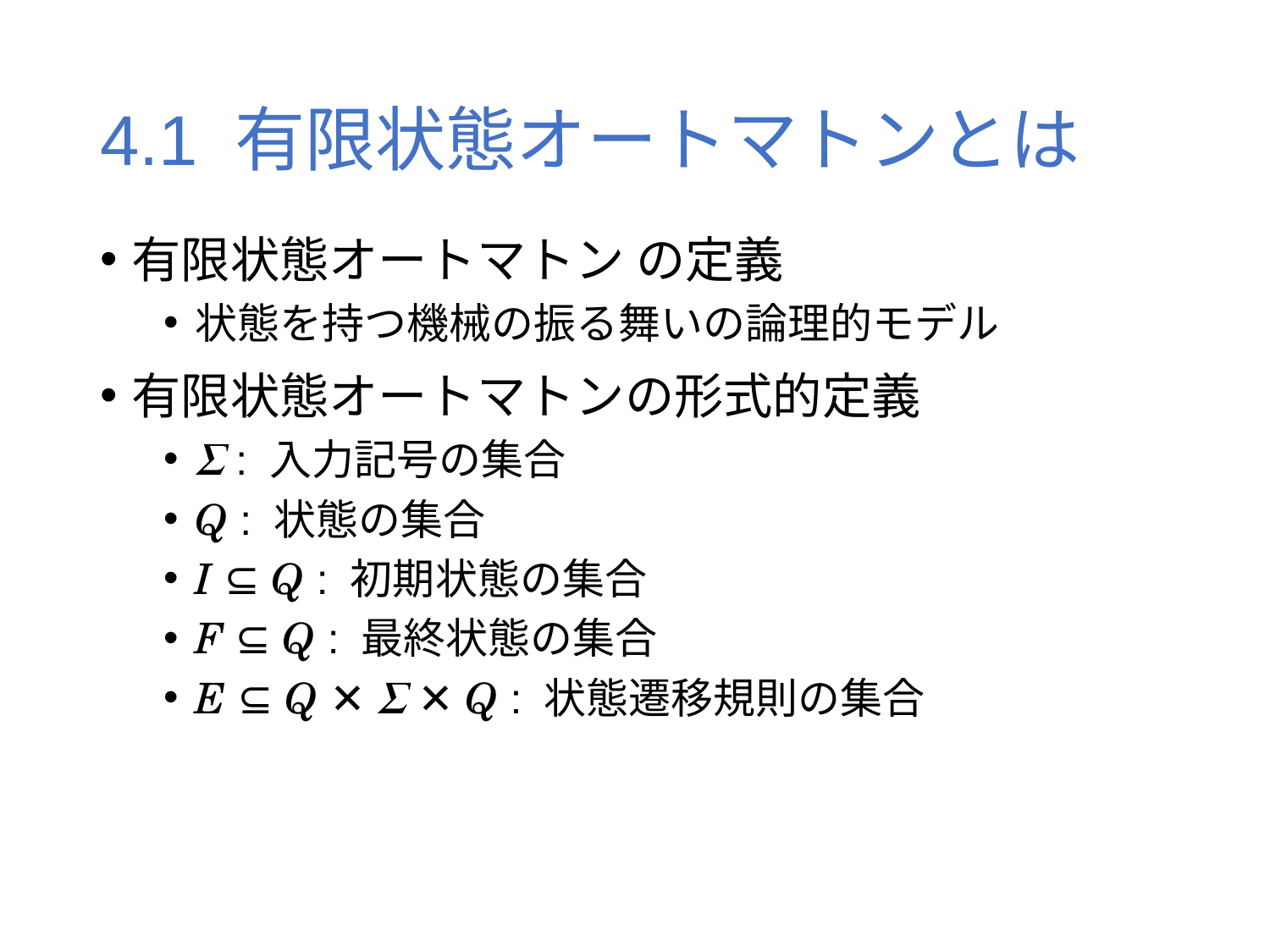

# 4.1 有限状態オートマトンとは
有限状態オートマトン の定義
状態を持つ機械の振る舞いの論理的モデル
有限状態オートマトンの形式的定義
Σ : 入力記号の集合
Q : 状態の集合
I ⊆ Q : 初期状態の集合
F ⊆ Q : 最終状態の集合
E ⊆ Q ✕ Σ ✕ Q : 状態遷移規則の集合